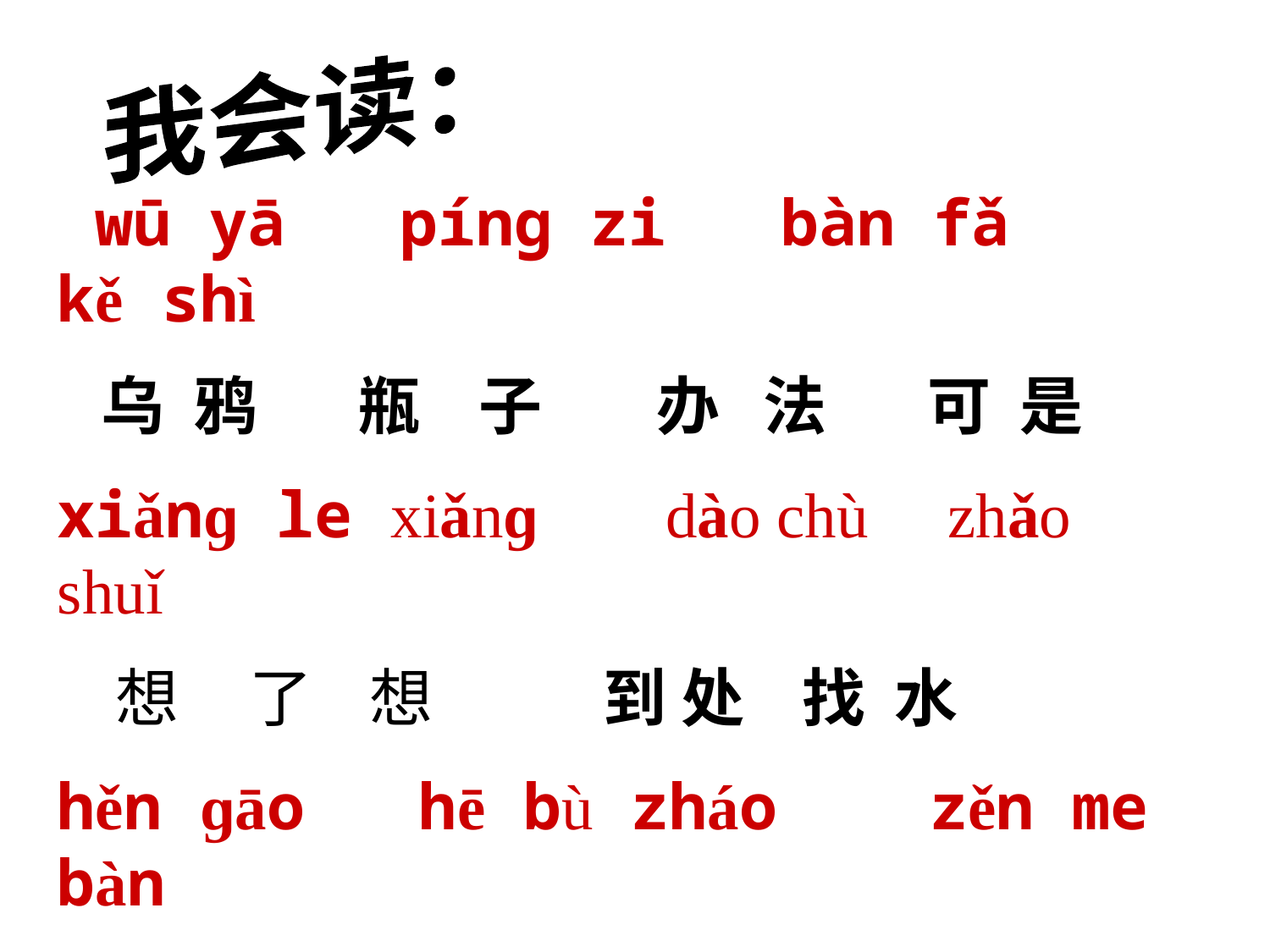

我会读：
 wū yā   pínɡ zi   bàn fǎ   kě shì
  乌  鸦       瓶    子        办   法       可  是
xiǎnɡ le xiǎnɡ        dào chù     zhǎo shuǐ
   想     了    想            到 处    找  水
hěn ɡāo   hē bù zháo    zěn me bàn
 很   高        喝  不   着           怎   么  办